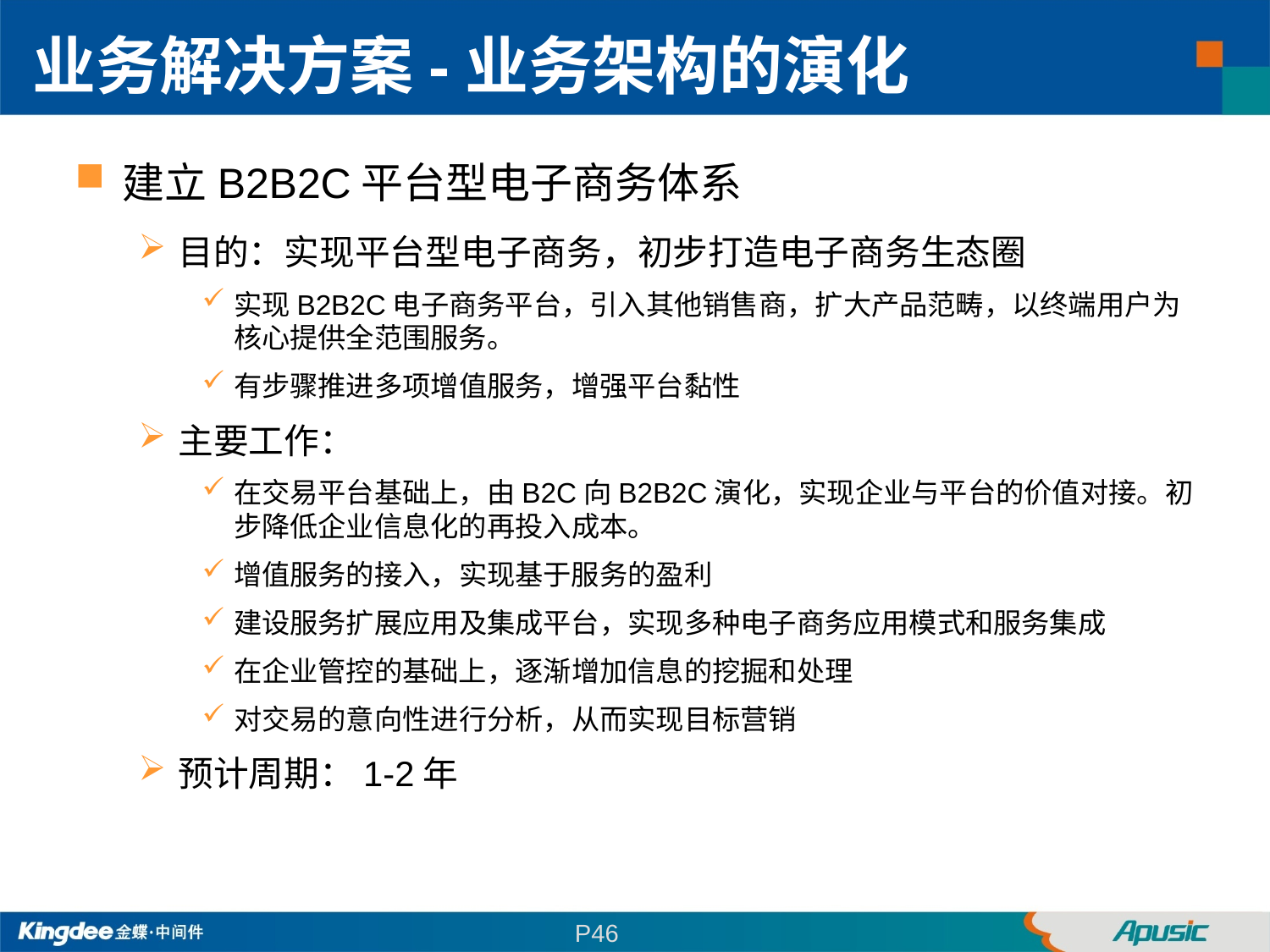

业务解决方案-业务架构的演化
建立B2B2C平台型电子商务体系
目的：实现平台型电子商务，初步打造电子商务生态圈
实现B2B2C电子商务平台，引入其他销售商，扩大产品范畴，以终端用户为核心提供全范围服务。
有步骤推进多项增值服务，增强平台黏性
主要工作：
在交易平台基础上，由B2C向B2B2C演化，实现企业与平台的价值对接。初步降低企业信息化的再投入成本。
增值服务的接入，实现基于服务的盈利
建设服务扩展应用及集成平台，实现多种电子商务应用模式和服务集成
在企业管控的基础上，逐渐增加信息的挖掘和处理
对交易的意向性进行分析，从而实现目标营销
预计周期：1-2年